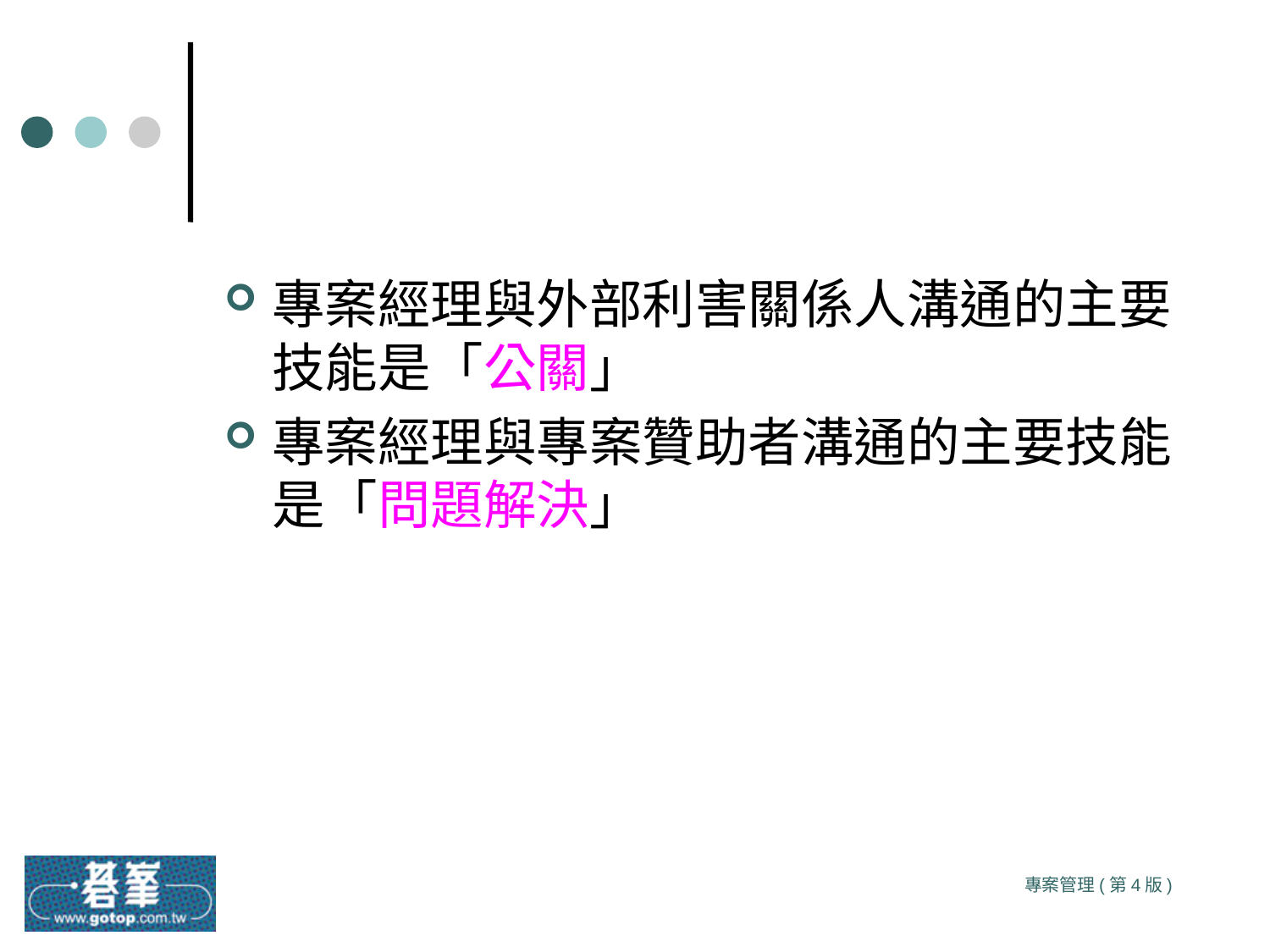

#
專案經理與外部利害關係人溝通的主要技能是「公關」
專案經理與專案贊助者溝通的主要技能是「問題解決」
專案管理(第4版)